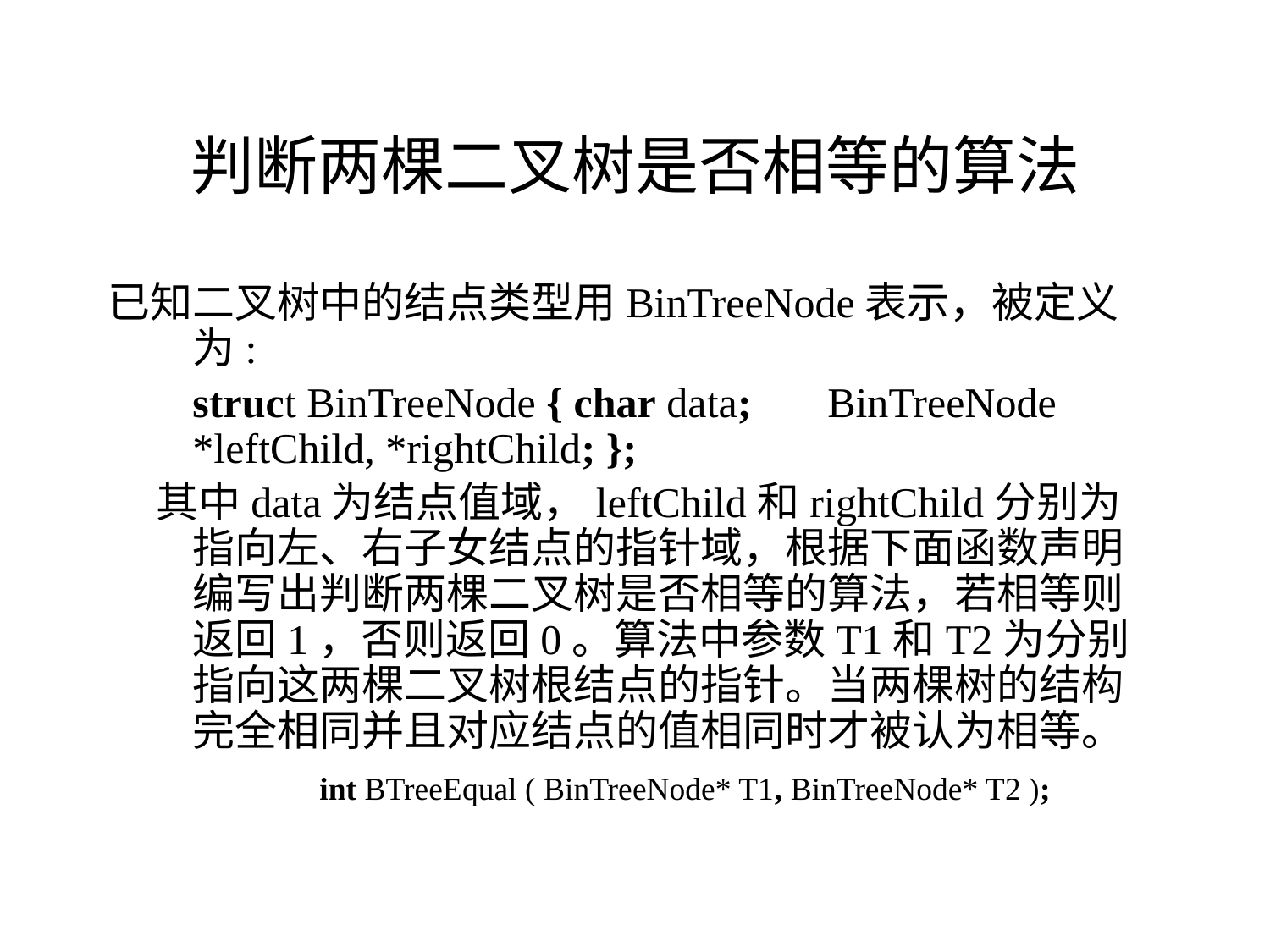

# 判断两棵二叉树是否相等的算法
已知二叉树中的结点类型用BinTreeNode表示，被定义为:
        struct BinTreeNode { char data;	BinTreeNode *leftChild, *rightChild; };
    其中data为结点值域，leftChild和rightChild分别为指向左、右子女结点的指针域，根据下面函数声明编写出判断两棵二叉树是否相等的算法，若相等则返回1，否则返回0。算法中参数T1和T2为分别指向这两棵二叉树根结点的指针。当两棵树的结构完全相同并且对应结点的值相同时才被认为相等。
		int BTreeEqual ( BinTreeNode* T1, BinTreeNode* T2 );